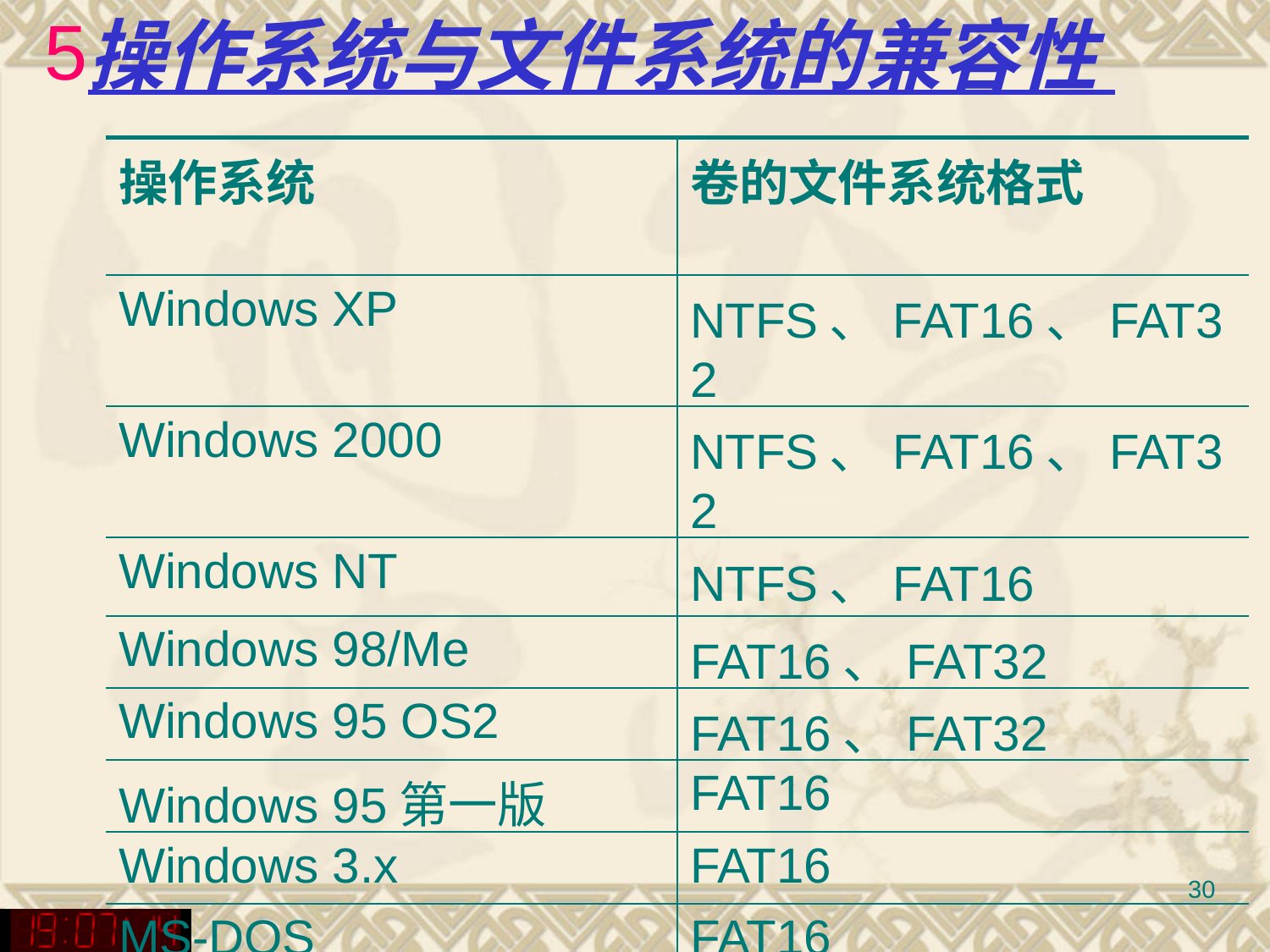

# 操作系统与文件系统的兼容性
| 操作系统 | 卷的文件系统格式 |
| --- | --- |
| Windows XP | NTFS、FAT16、FAT32 |
| Windows 2000 | NTFS、FAT16、FAT32 |
| Windows NT | NTFS、FAT16 |
| Windows 98/Me | FAT16、FAT32 |
| Windows 95 OS2 | FAT16、FAT32 |
| Windows 95第一版 | FAT16 |
| Windows 3.x | FAT16 |
| MS-DOS | FAT16 |
30